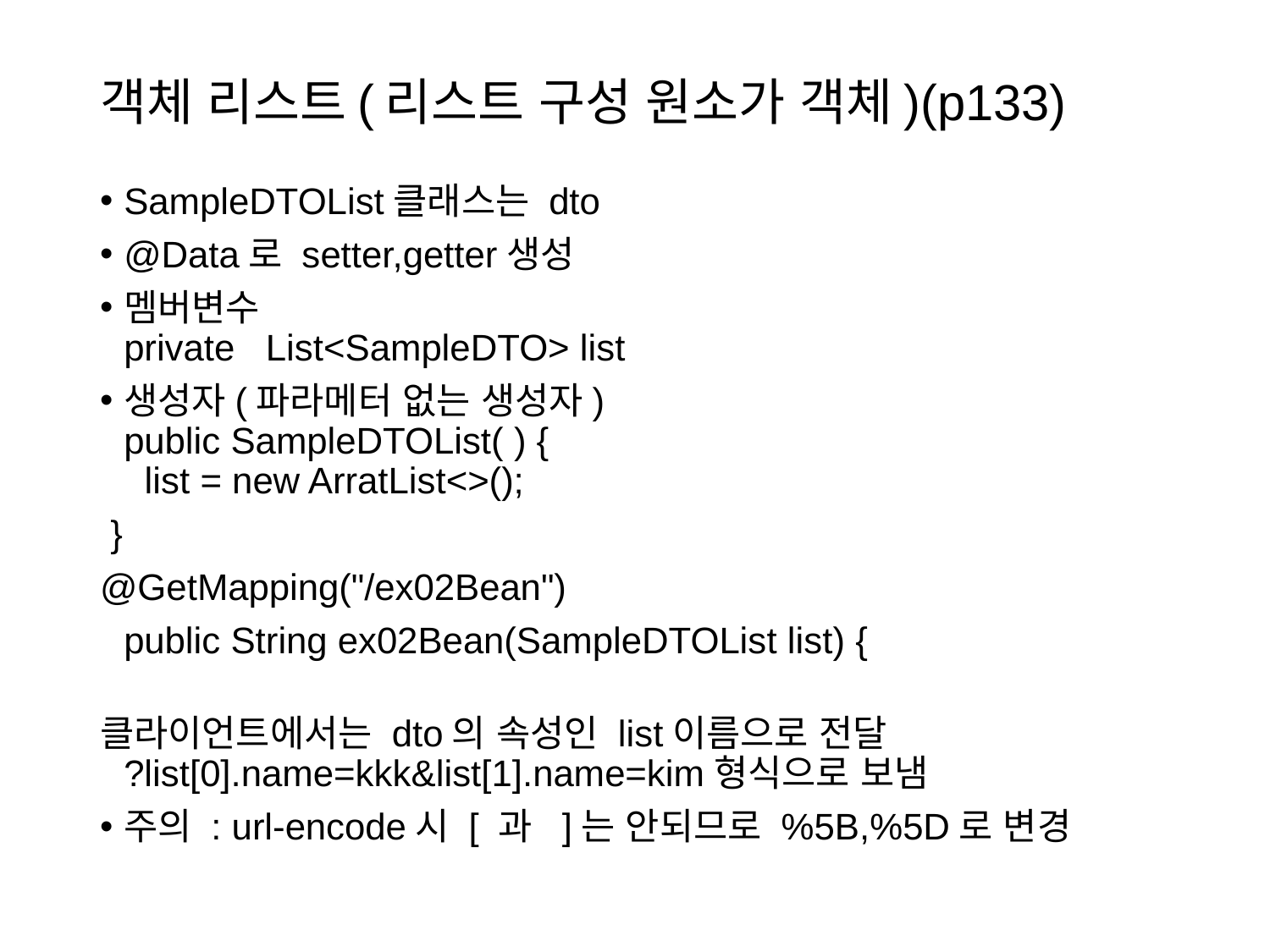

# 객체 리스트(리스트 구성 원소가 객체)(p133)
SampleDTOList클래스는 dto
@Data로 setter,getter생성
멤버변수
private   List<SampleDTO> list
생성자(파라메터 없는 생성자)
public SampleDTOList( ) {
  list = new ArratList<>();
 }
@GetMapping("/ex02Bean")
	public String ex02Bean(SampleDTOList list) {
클라이언트에서는 dto의 속성인 list이름으로 전달
?list[0].name=kkk&list[1].name=kim형식으로 보냄
주의 : url-encode시 [ 과  ]는 안되므로 %5B,%5D로 변경